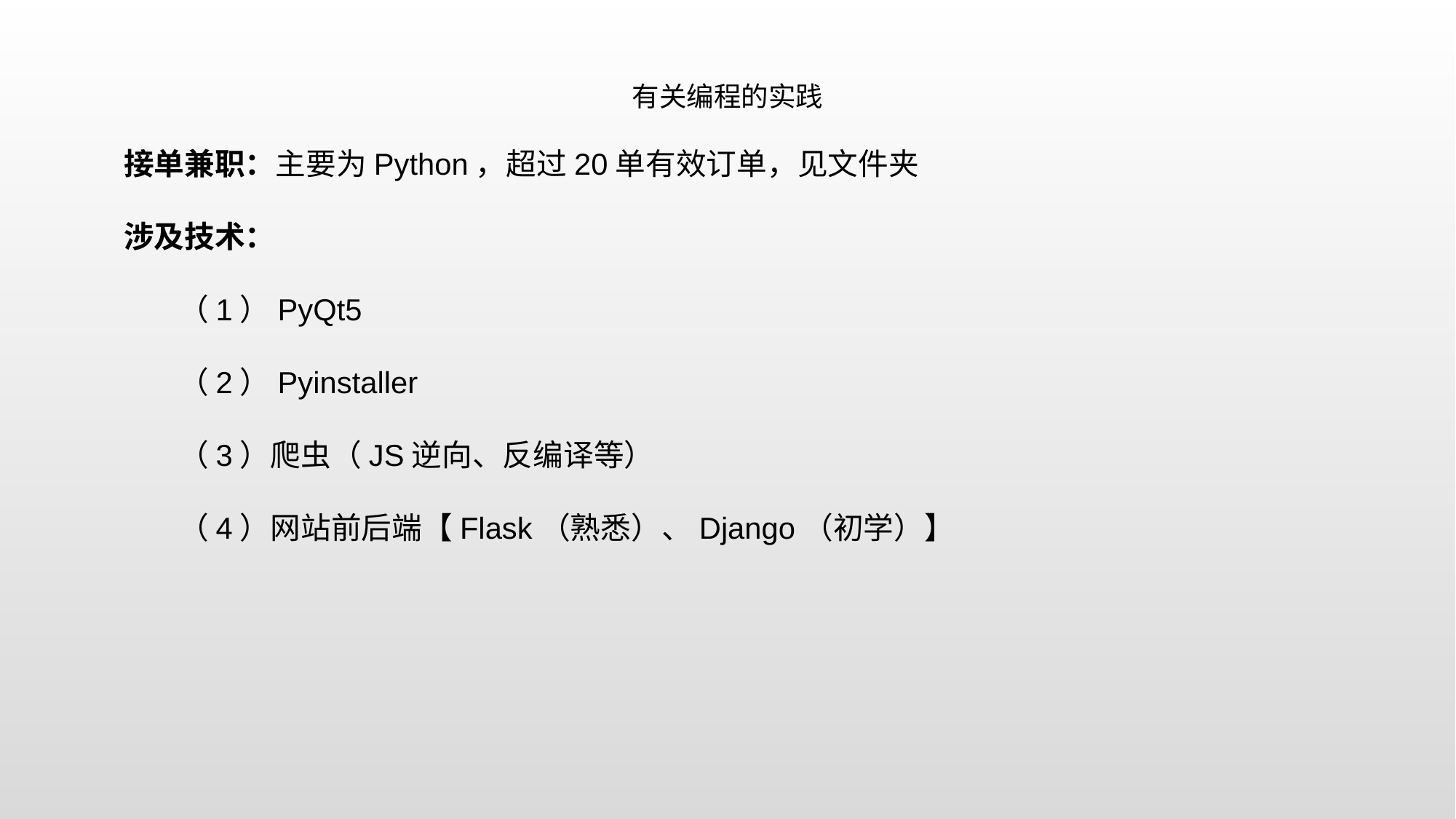

有关编程的实践

接单兼职：主要为Python，超过20单有效订单，见文件夹

涉及技术：

（1）PyQt5

（2）Pyinstaller

（3）爬虫（JS逆向、反编译等）

（4）网站前后端【Flask（熟悉）、Django（初学）】